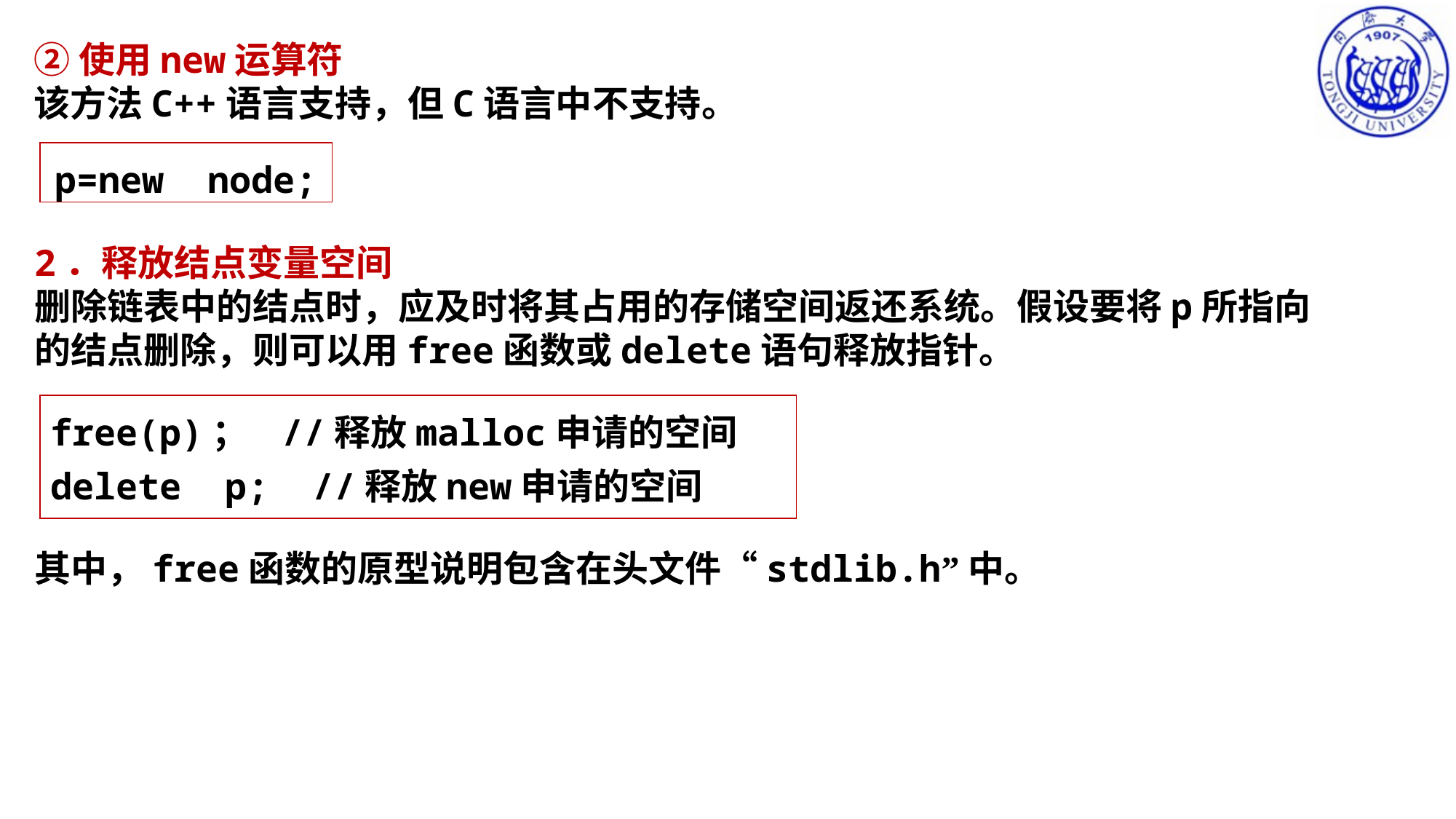

②使用new运算符
该方法C++语言支持，但C语言中不支持。
p=new  node;
2．释放结点变量空间
删除链表中的结点时，应及时将其占用的存储空间返还系统。假设要将p所指向的结点删除，则可以用free函数或delete语句释放指针。

其中，free函数的原型说明包含在头文件“stdlib.h”中。
free(p)；   //释放malloc申请的空间
delete  p;  //释放new申请的空间